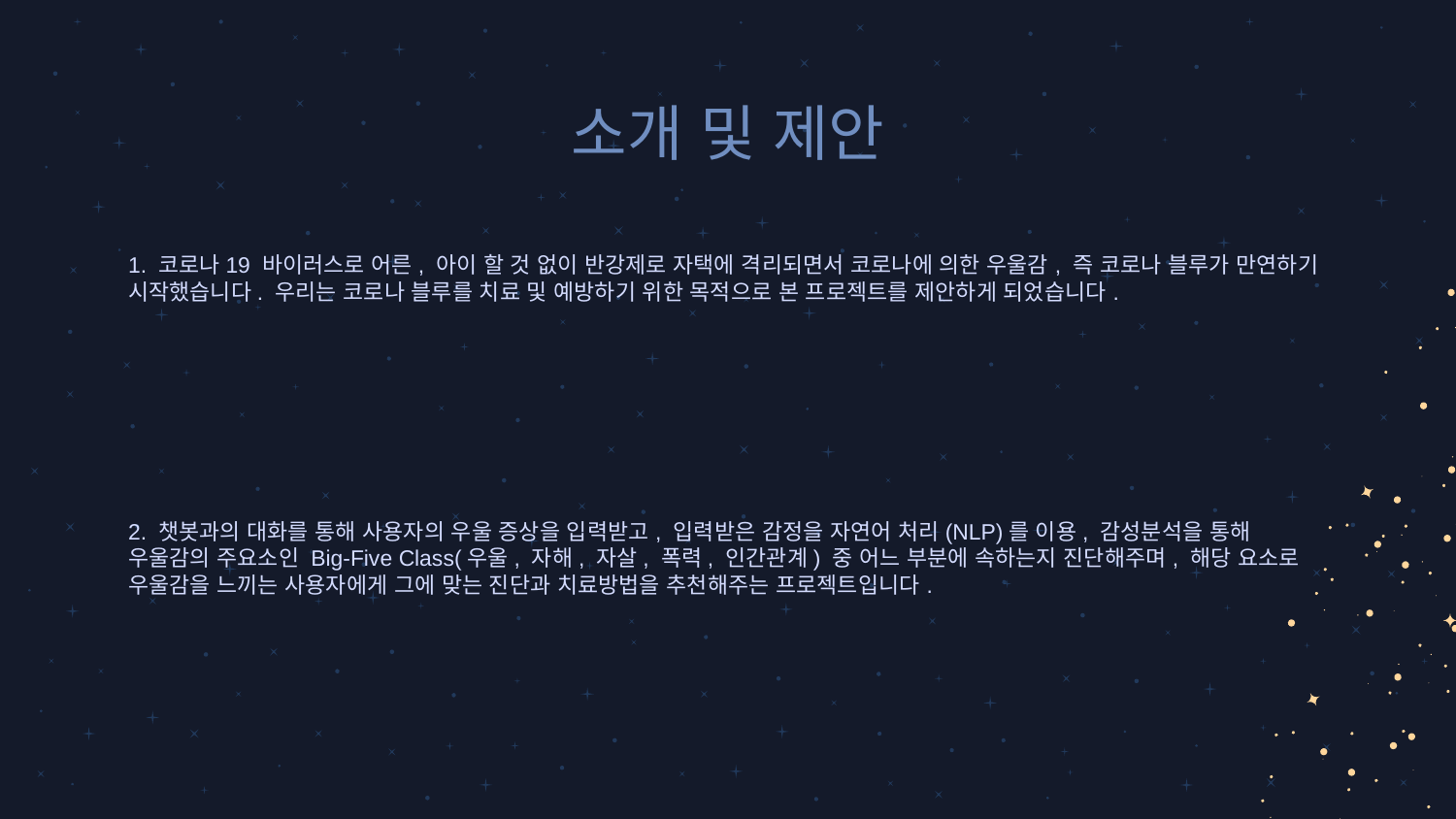

# 소개 및 제안

1. 코로나19 바이러스로 어른, 아이 할 것 없이 반강제로 자택에 격리되면서 코로나에 의한 우울감, 즉 코로나 블루가 만연하기 시작했습니다. 우리는 코로나 블루를 치료 및 예방하기 위한 목적으로 본 프로젝트를 제안하게 되었습니다.

2. 챗봇과의 대화를 통해 사용자의 우울 증상을 입력받고, 입력받은 감정을 자연어 처리(NLP)를 이용, 감성분석을 통해 우울감의 주요소인 Big-Five Class(우울, 자해, 자살, 폭력, 인간관계) 중 어느 부분에 속하는지 진단해주며, 해당 요소로 우울감을 느끼는 사용자에게 그에 맞는 진단과 치료방법을 추천해주는 프로젝트입니다.